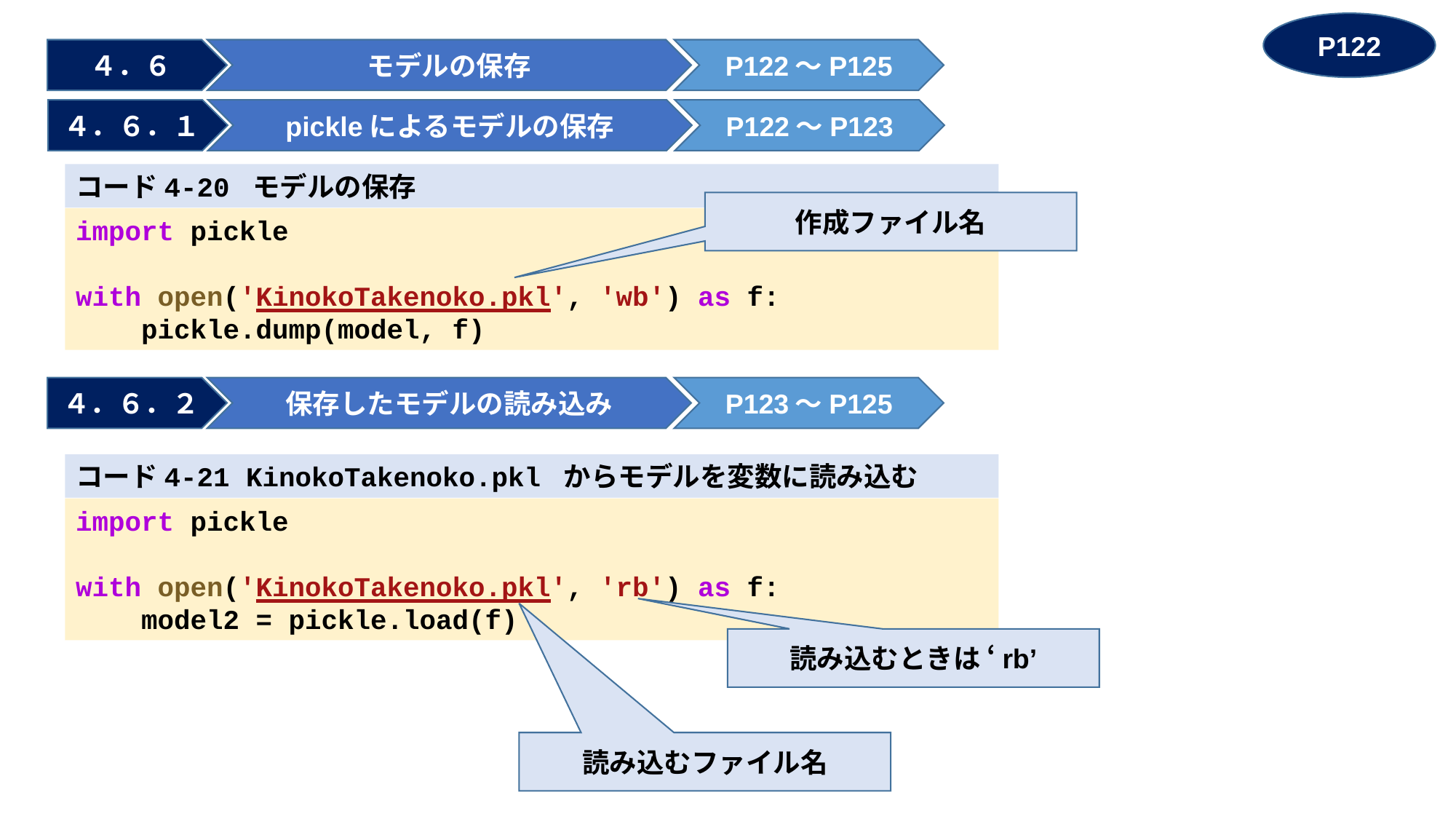

P122
４．６
モデルの保存
P122～P125
４．６．１
pickleによるモデルの保存
P122～P123
コード4-20 モデルの保存
作成ファイル名
import pickle
with open('KinokoTakenoko.pkl', 'wb') as f:
    pickle.dump(model, f)
４．６．２
保存したモデルの読み込み
P123～P125
コード4-21 KinokoTakenoko.pkl からモデルを変数に読み込む
import pickle
with open('KinokoTakenoko.pkl', 'rb') as f:
    model2 = pickle.load(f)
読み込むときは ‘rb’
読み込むファイル名